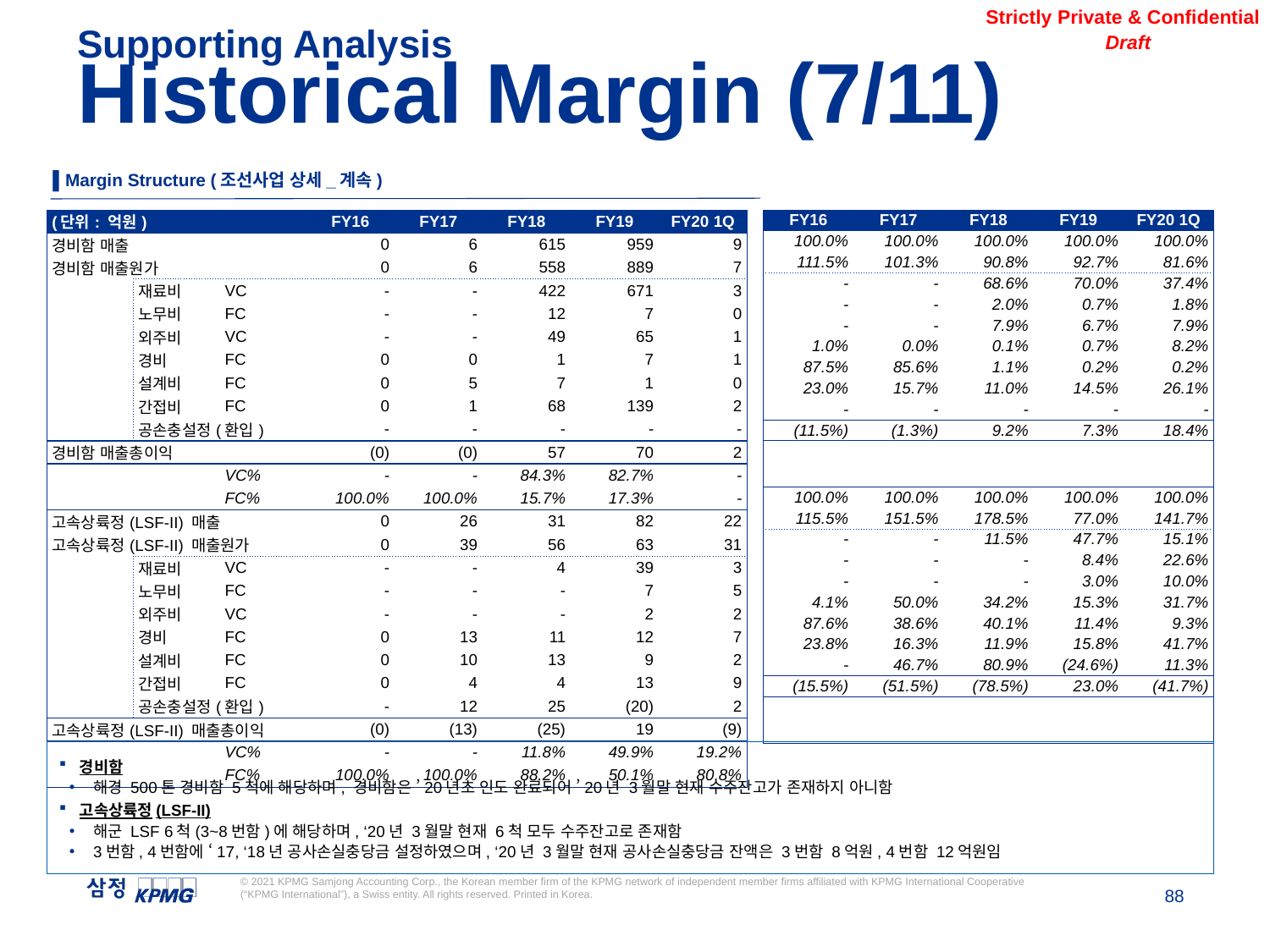

Supporting Analysis
Historical Margin (7/11)
▌Margin Structure (조선사업 상세_계속)

| (단위: 억원) |  |  | FY16 | FY17 | FY18 | FY19 | FY20 1Q |
| --- | --- | --- | --- | --- | --- | --- | --- |
| 경비함 매출 |  |  | 0 | 6 | 615 | 959 | 9 |
| 경비함 매출원가 |  |  | 0 | 6 | 558 | 889 | 7 |
|  | 재료비 | VC | - | - | 422 | 671 | 3 |
|  | 노무비 | FC | - | - | 12 | 7 | 0 |
|  | 외주비 | VC | - | - | 49 | 65 | 1 |
|  | 경비 | FC | 0 | 0 | 1 | 7 | 1 |
|  | 설계비 | FC | 0 | 5 | 7 | 1 | 0 |
|  | 간접비 | FC | 0 | 1 | 68 | 139 | 2 |
|  | 공손충설정(환입) |  | - | - | - | - | - |
| 경비함 매출총이익 |  |  | (0) | (0) | 57 | 70 | 2 |
|  |  | VC% | - | - | 84.3% | 82.7% | - |
|  |  | FC% | 100.0% | 100.0% | 15.7% | 17.3% | - |
| 고속상륙정(LSF-II) 매출 |  |  | 0 | 26 | 31 | 82 | 22 |
| 고속상륙정(LSF-II) 매출원가 |  |  | 0 | 39 | 56 | 63 | 31 |
|  | 재료비 | VC | - | - | 4 | 39 | 3 |
|  | 노무비 | FC | - | - | - | 7 | 5 |
|  | 외주비 | VC | - | - | - | 2 | 2 |
|  | 경비 | FC | 0 | 13 | 11 | 12 | 7 |
|  | 설계비 | FC | 0 | 10 | 13 | 9 | 2 |
|  | 간접비 | FC | 0 | 4 | 4 | 13 | 9 |
|  | 공손충설정(환입) |  | - | 12 | 25 | (20) | 2 |
| 고속상륙정(LSF-II) 매출총이익 |  |  | (0) | (13) | (25) | 19 | (9) |
|  |  | VC% | - | - | 11.8% | 49.9% | 19.2% |
|  |  | FC% | 100.0% | 100.0% | 88.2% | 50.1% | 80.8% |
| FY16 | FY17 | FY18 | FY19 | FY20 1Q |
| --- | --- | --- | --- | --- |
| 100.0% | 100.0% | 100.0% | 100.0% | 100.0% |
| 111.5% | 101.3% | 90.8% | 92.7% | 81.6% |
| - | - | 68.6% | 70.0% | 37.4% |
| - | - | 2.0% | 0.7% | 1.8% |
| - | - | 7.9% | 6.7% | 7.9% |
| 1.0% | 0.0% | 0.1% | 0.7% | 8.2% |
| 87.5% | 85.6% | 1.1% | 0.2% | 0.2% |
| 23.0% | 15.7% | 11.0% | 14.5% | 26.1% |
| - | - | - | - | - |
| (11.5%) | (1.3%) | 9.2% | 7.3% | 18.4% |
|  |  |  |  |  |
|  |  |  |  |  |
| 100.0% | 100.0% | 100.0% | 100.0% | 100.0% |
| 115.5% | 151.5% | 178.5% | 77.0% | 141.7% |
| - | - | 11.5% | 47.7% | 15.1% |
| - | - | - | 8.4% | 22.6% |
| - | - | - | 3.0% | 10.0% |
| 4.1% | 50.0% | 34.2% | 15.3% | 31.7% |
| 87.6% | 38.6% | 40.1% | 11.4% | 9.3% |
| 23.8% | 16.3% | 11.9% | 15.8% | 41.7% |
| - | 46.7% | 80.9% | (24.6%) | 11.3% |
| (15.5%) | (51.5%) | (78.5%) | 23.0% | (41.7%) |
|  |  |  |  |  |
|  |  |  |  |  |
경비함
해경 500톤 경비함 5척에 해당하며, 경비함은 ’20년초 인도 완료되어 ’20년 3월말 현재 수주잔고가 존재하지 아니함
고속상륙정(LSF-II)
해군 LSF 6척(3~8번함)에 해당하며, ‘20년 3월말 현재 6척 모두 수주잔고로 존재함
3번함, 4번함에 ‘17, ‘18년 공사손실충당금 설정하였으며, ‘20년 3월말 현재 공사손실충당금 잔액은 3번함 8억원, 4번함 12억원임